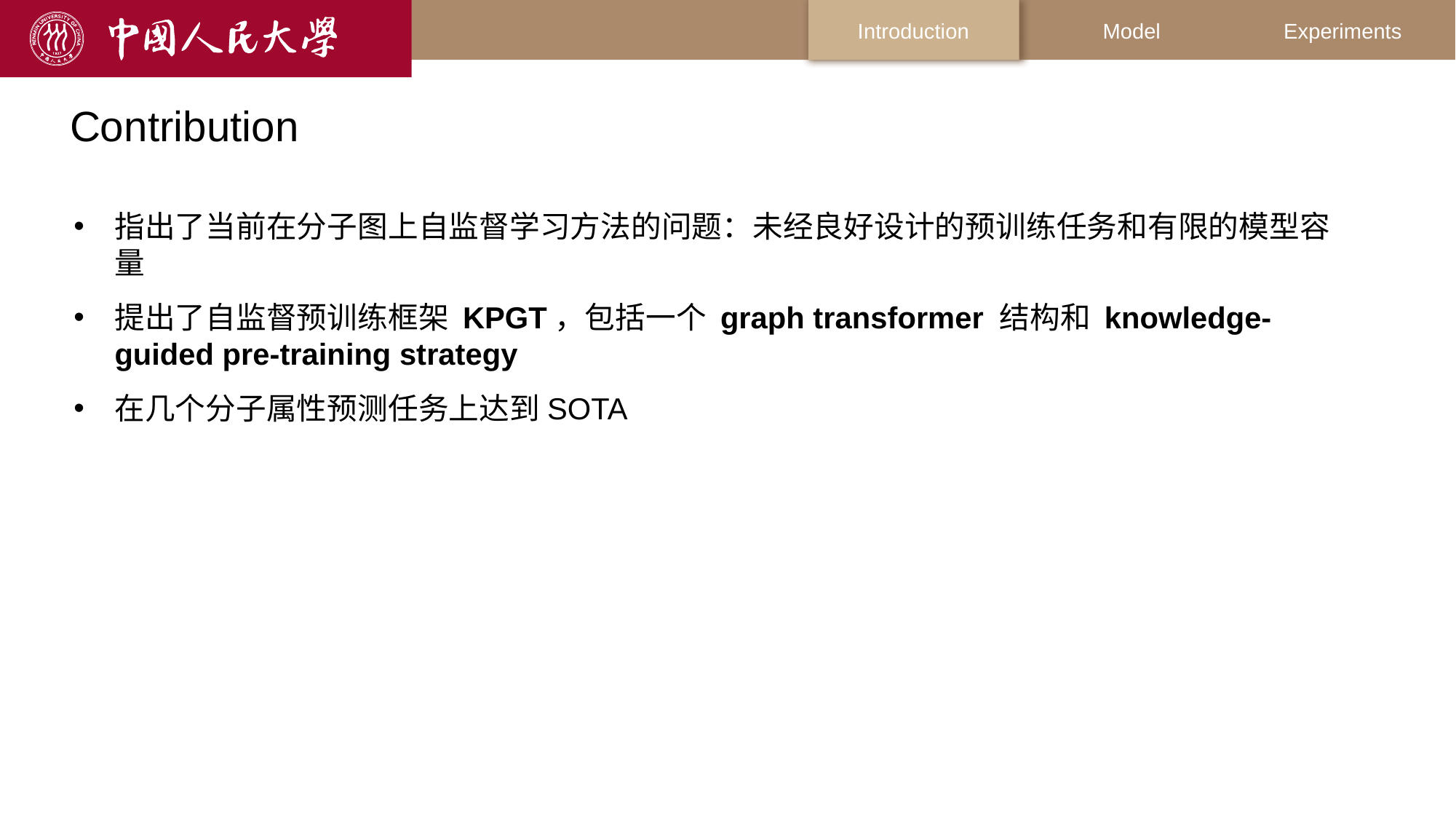

Introduction
Model
Experiments

Contribution
指出了当前在分子图上自监督学习方法的问题：未经良好设计的预训练任务和有限的模型容量
提出了自监督预训练框架 KPGT，包括一个 graph transformer 结构和 knowledge-guided pre-training strategy
在几个分子属性预测任务上达到SOTA